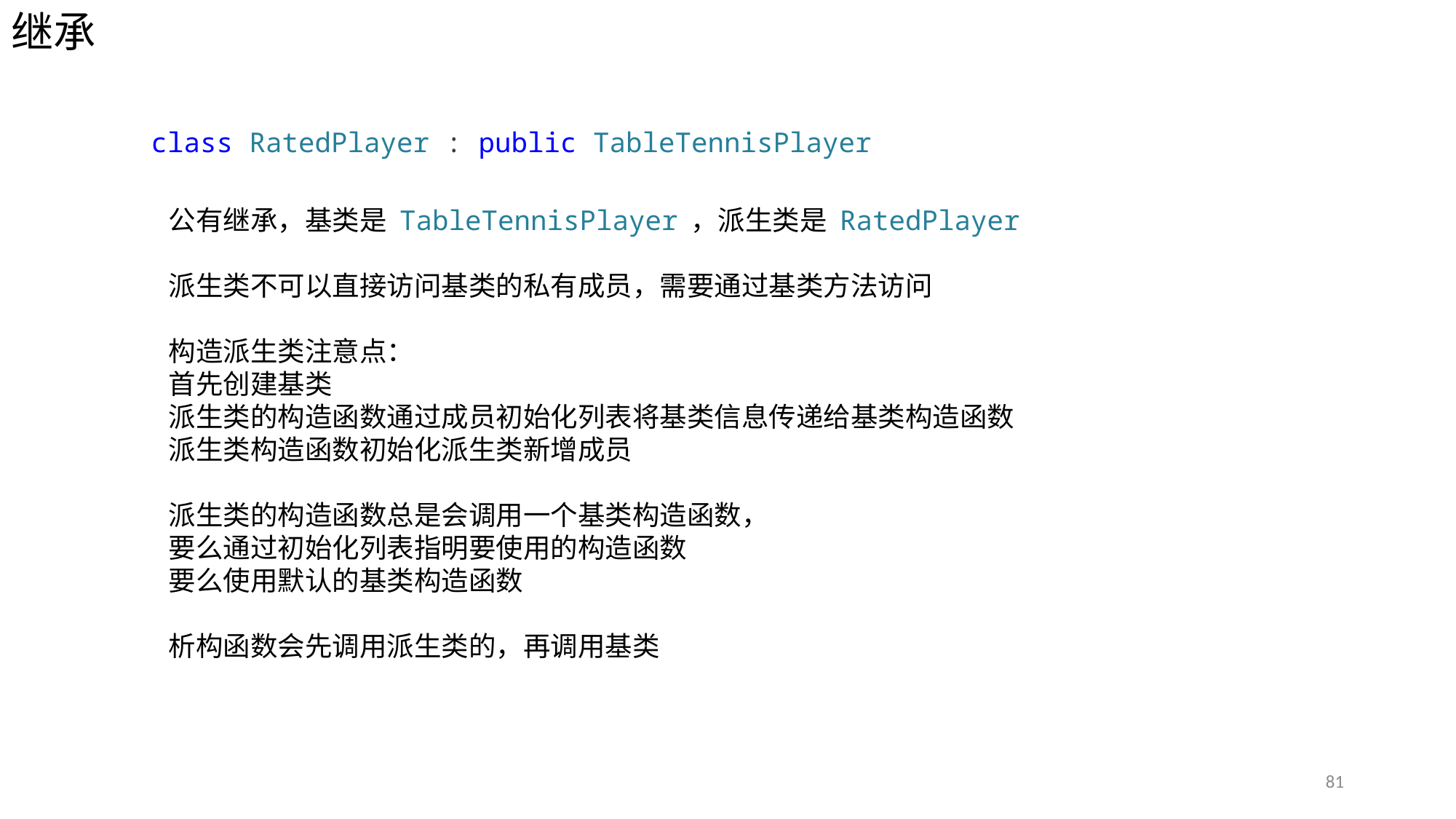

继承
class RatedPlayer : public TableTennisPlayer
公有继承，基类是 TableTennisPlayer ，派生类是 RatedPlayer

派生类不可以直接访问基类的私有成员，需要通过基类方法访问

构造派生类注意点：
首先创建基类
派生类的构造函数通过成员初始化列表将基类信息传递给基类构造函数
派生类构造函数初始化派生类新增成员

派生类的构造函数总是会调用一个基类构造函数，
要么通过初始化列表指明要使用的构造函数
要么使用默认的基类构造函数

析构函数会先调用派生类的，再调用基类
81